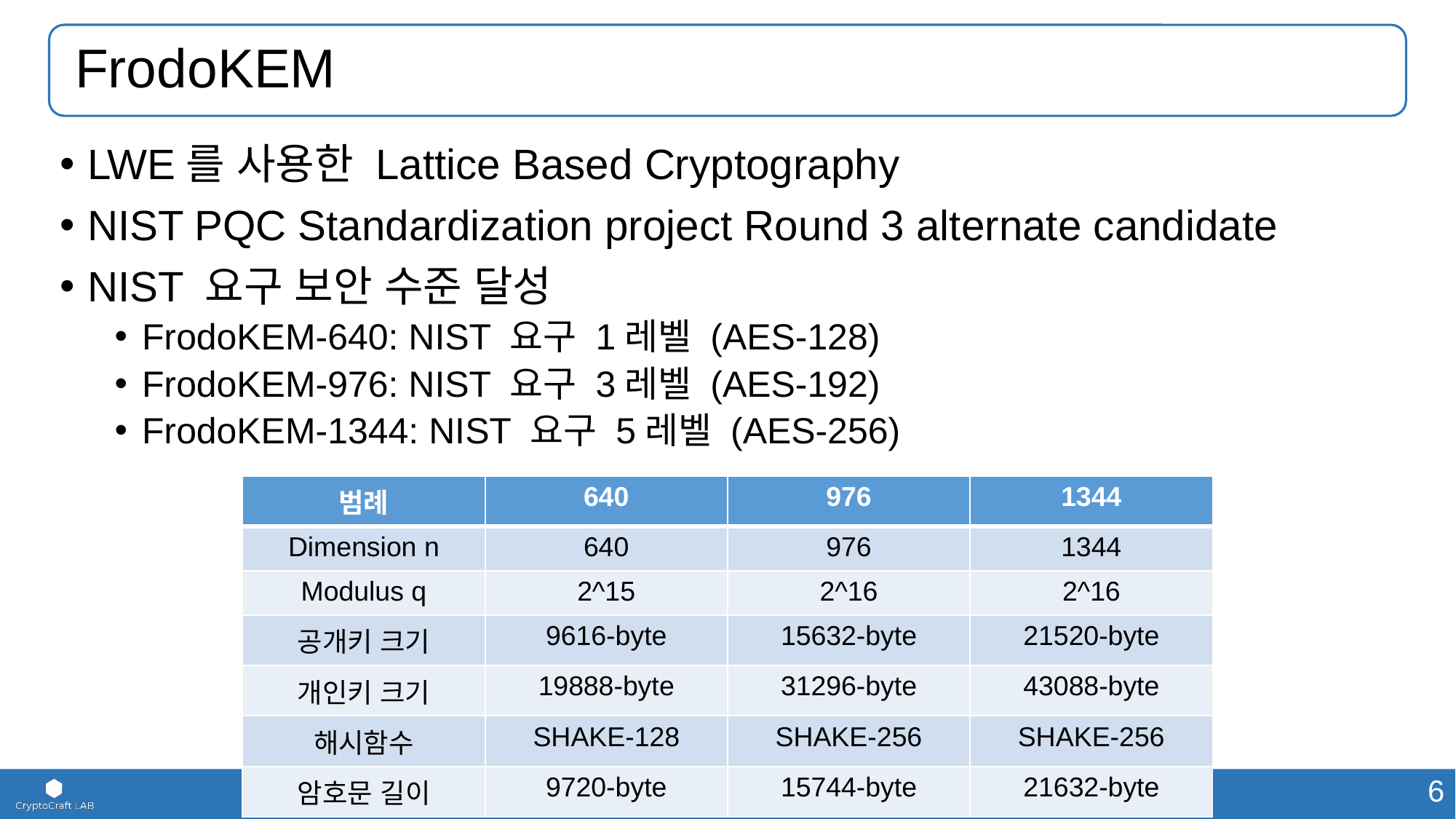

# FrodoKEM
LWE를 사용한 Lattice Based Cryptography
NIST PQC Standardization project Round 3 alternate candidate
NIST 요구 보안 수준 달성
FrodoKEM-640: NIST 요구 1레벨 (AES-128)
FrodoKEM-976: NIST 요구 3레벨 (AES-192)
FrodoKEM-1344: NIST 요구 5레벨 (AES-256)

| 범례 | 640 | 976 | 1344 |
| --- | --- | --- | --- |
| Dimension n | 640 | 976 | 1344 |
| Modulus q | 2^15 | 2^16 | 2^16 |
| 공개키 크기 | 9616-byte | 15632-byte | 21520-byte |
| 개인키 크기 | 19888-byte | 31296-byte | 43088-byte |
| 해시함수 | SHAKE-128 | SHAKE-256 | SHAKE-256 |
| 암호문 길이 | 9720-byte | 15744-byte | 21632-byte |